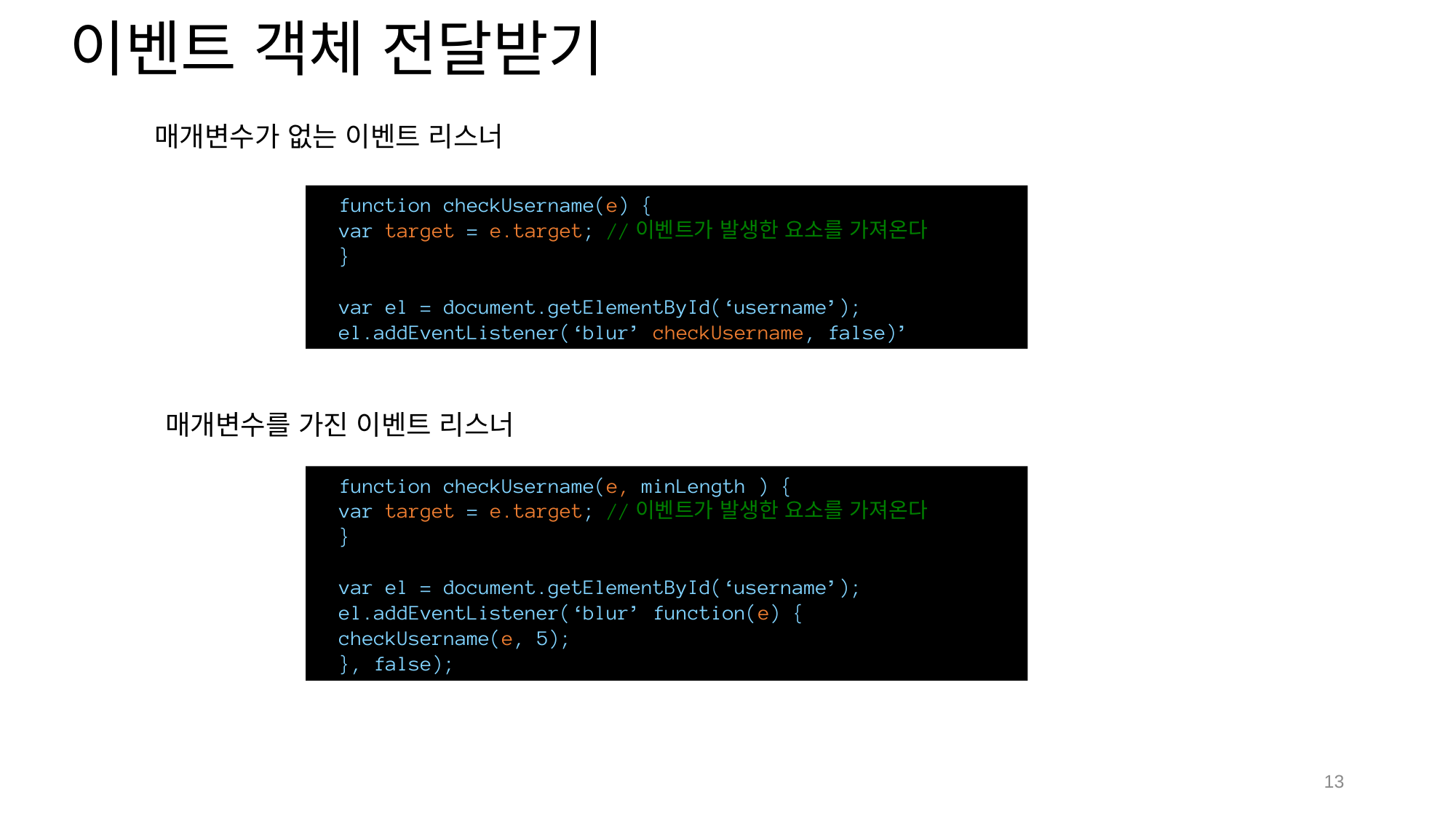

# 이벤트 객체 전달받기
매개변수가 없는 이벤트 리스너

function checkUsername(e) {
var target = e.target; //이벤트가 발생한 요소를 가져온다
}

var el = document.getElementById(‘username’);
el.addEventListener(‘blur’ checkUsername, false)’
매개변수를 가진 이벤트 리스너
function checkUsername(e, minLength ) {
var target = e.target; //이벤트가 발생한 요소를 가져온다
}

var el = document.getElementById(‘username’);
el.addEventListener(‘blur’ function(e) {
checkUsername(e, 5);
}, false);
13